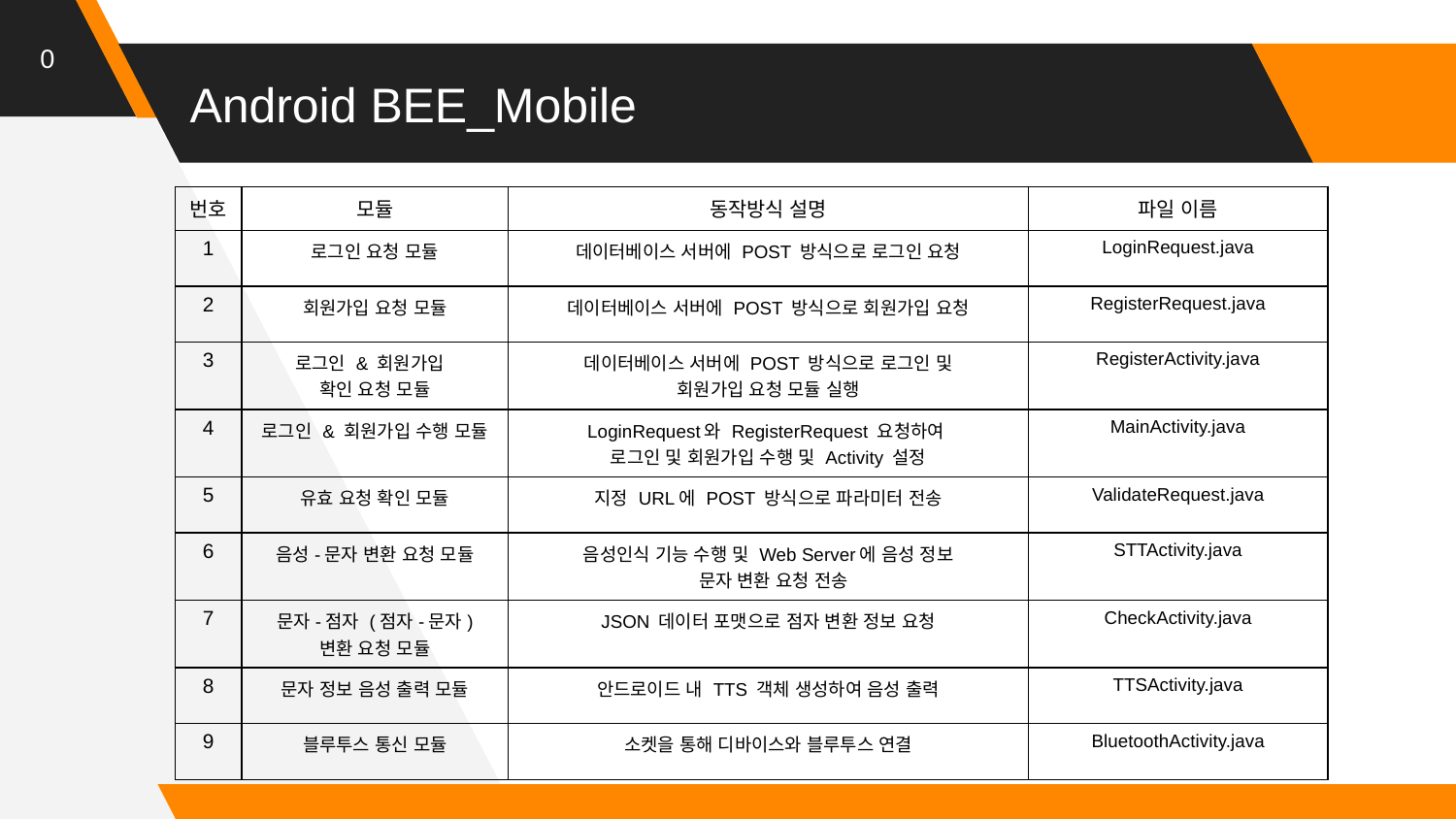

0
# Android BEE_Mobile
| 번호 | 모듈 | 동작방식 설명 | 파일 이름 |
| --- | --- | --- | --- |
| 1 | 로그인 요청 모듈 | 데이터베이스 서버에 POST 방식으로 로그인 요청 | LoginRequest.java |
| 2 | 회원가입 요청 모듈 | 데이터베이스 서버에 POST 방식으로 회원가입 요청 | RegisterRequest.java |
| 3 | 로그인 & 회원가입 확인 요청 모듈 | 데이터베이스 서버에 POST 방식으로 로그인 및 회원가입 요청 모듈 실행 | RegisterActivity.java |
| 4 | 로그인 & 회원가입 수행 모듈 | LoginRequest와 RegisterRequest 요청하여 로그인 및 회원가입 수행 및 Activity 설정 | MainActivity.java |
| 5 | 유효 요청 확인 모듈 | 지정 URL에 POST 방식으로 파라미터 전송 | ValidateRequest.java |
| 6 | 음성-문자 변환 요청 모듈 | 음성인식 기능 수행 및 Web Server에 음성 정보 문자 변환 요청 전송 | STTActivity.java |
| 7 | 문자-점자 (점자-문자) 변환 요청 모듈 | JSON 데이터 포맷으로 점자 변환 정보 요청 | CheckActivity.java |
| 8 | 문자 정보 음성 출력 모듈 | 안드로이드 내 TTS 객체 생성하여 음성 출력 | TTSActivity.java |
| 9 | 블루투스 통신 모듈 | 소켓을 통해 디바이스와 블루투스 연결 | BluetoothActivity.java |